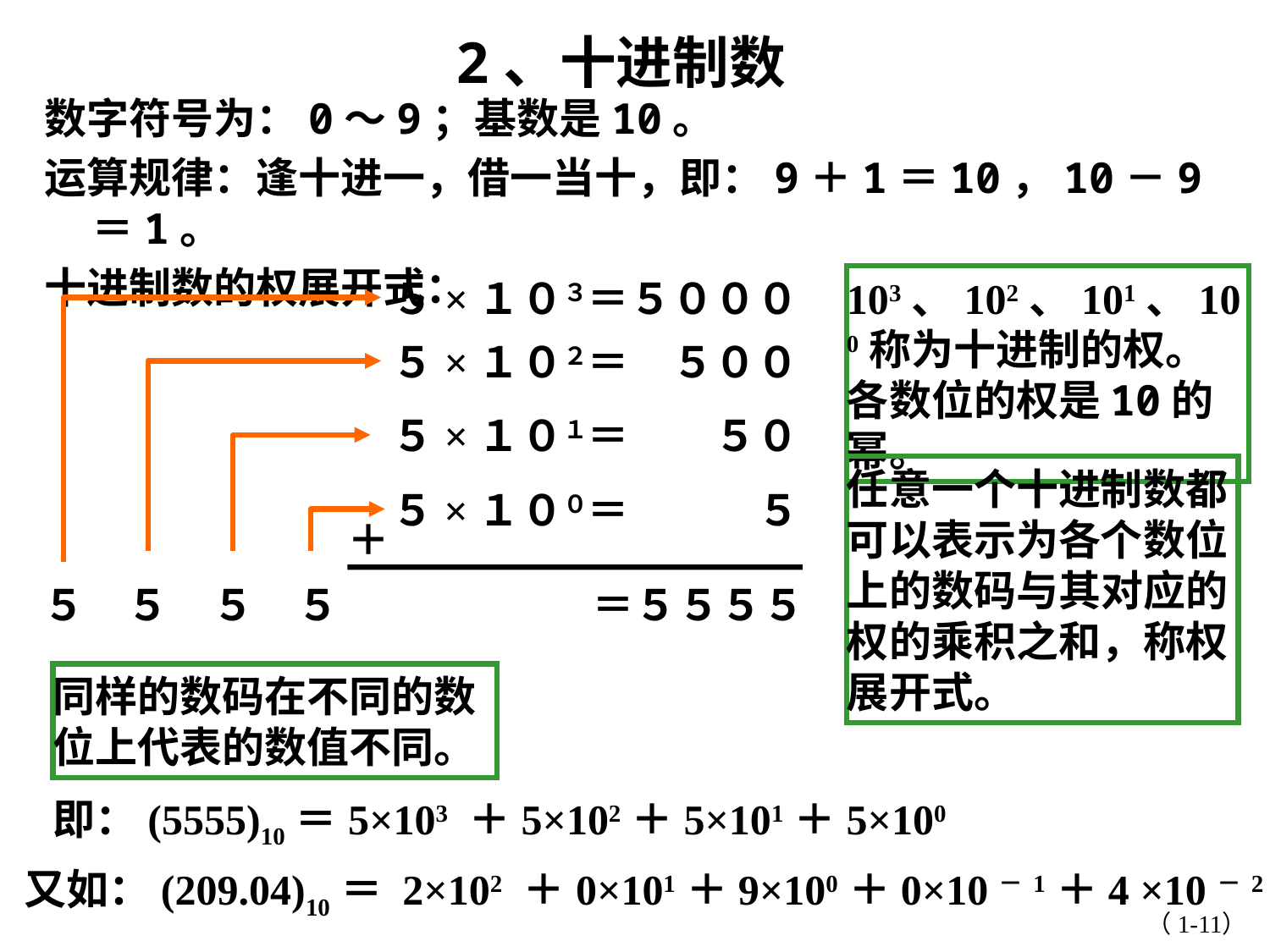

2、十进制数
数字符号为：0～9；基数是10。
运算规律：逢十进一，借一当十，即：9＋1＝10，10－9＝1。
十进制数的权展开式：
５×１０３＝５０００
103、102、101、100称为十进制的权。各数位的权是10的幂。

５×１０２＝　５００

５×１０１＝　　５０

任意一个十进制数都可以表示为各个数位上的数码与其对应的权的乘积之和，称权展开式。
５×１００＝　　　５
＋

５　５　５　５
＝５５５５
同样的数码在不同的数位上代表的数值不同。
即：(5555)10＝5×103 ＋5×102＋5×101＋5×100
又如：(209.04)10＝ 2×102 ＋0×101＋9×100＋0×10－1＋4 ×10－2
（1-11）